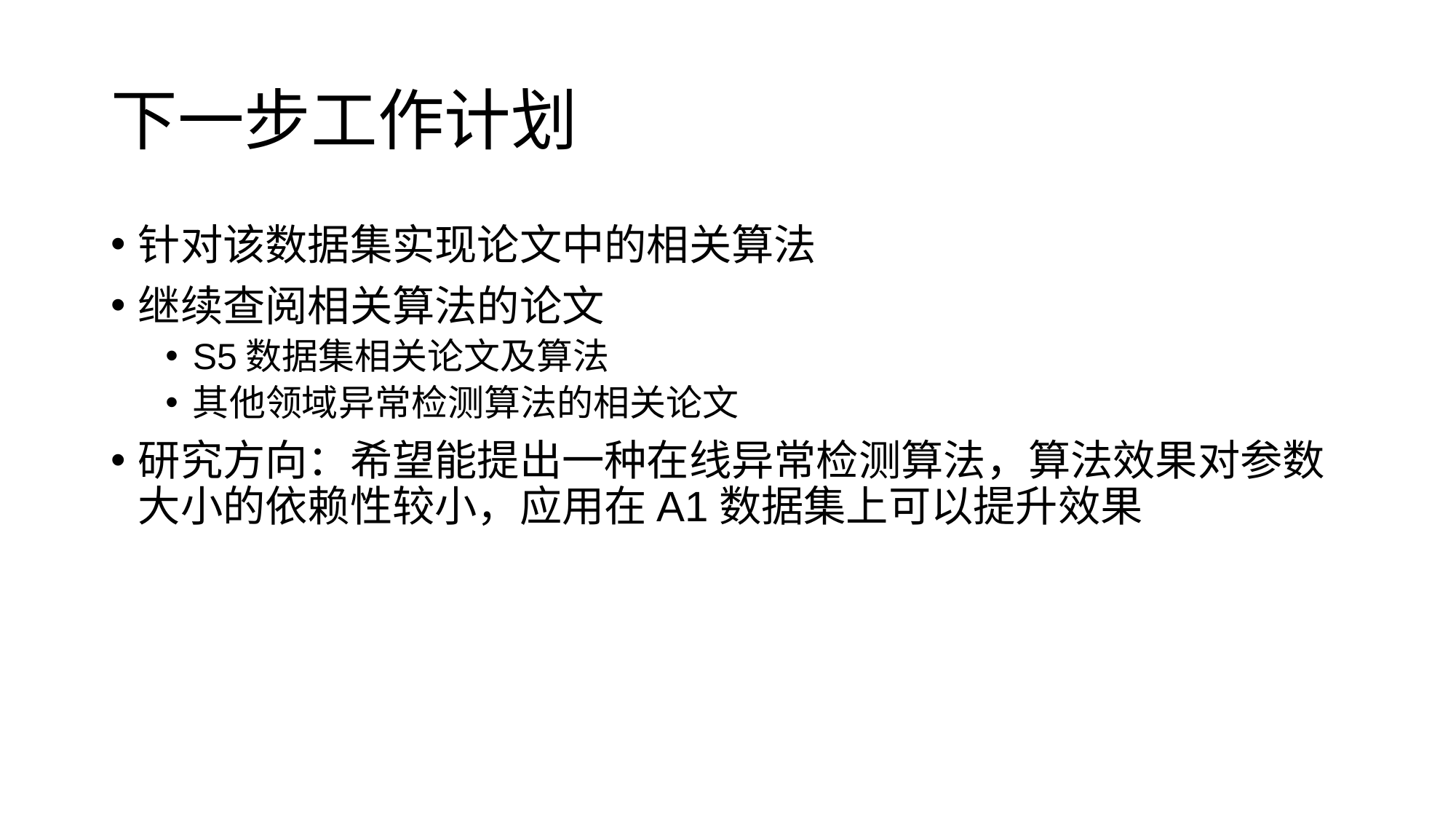

# 下一步工作计划
针对该数据集实现论文中的相关算法
继续查阅相关算法的论文
S5数据集相关论文及算法
其他领域异常检测算法的相关论文
研究方向：希望能提出一种在线异常检测算法，算法效果对参数大小的依赖性较小，应用在A1数据集上可以提升效果